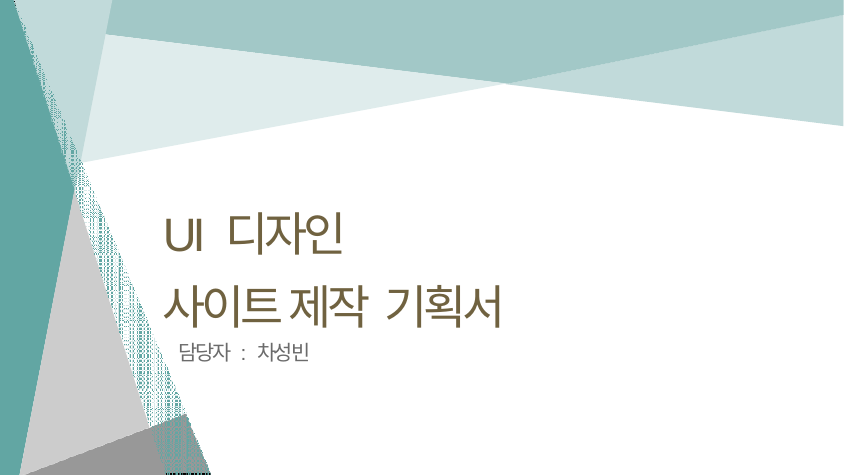

UI 디자인
사이트 제작 기획서
  담당자 : 차성빈